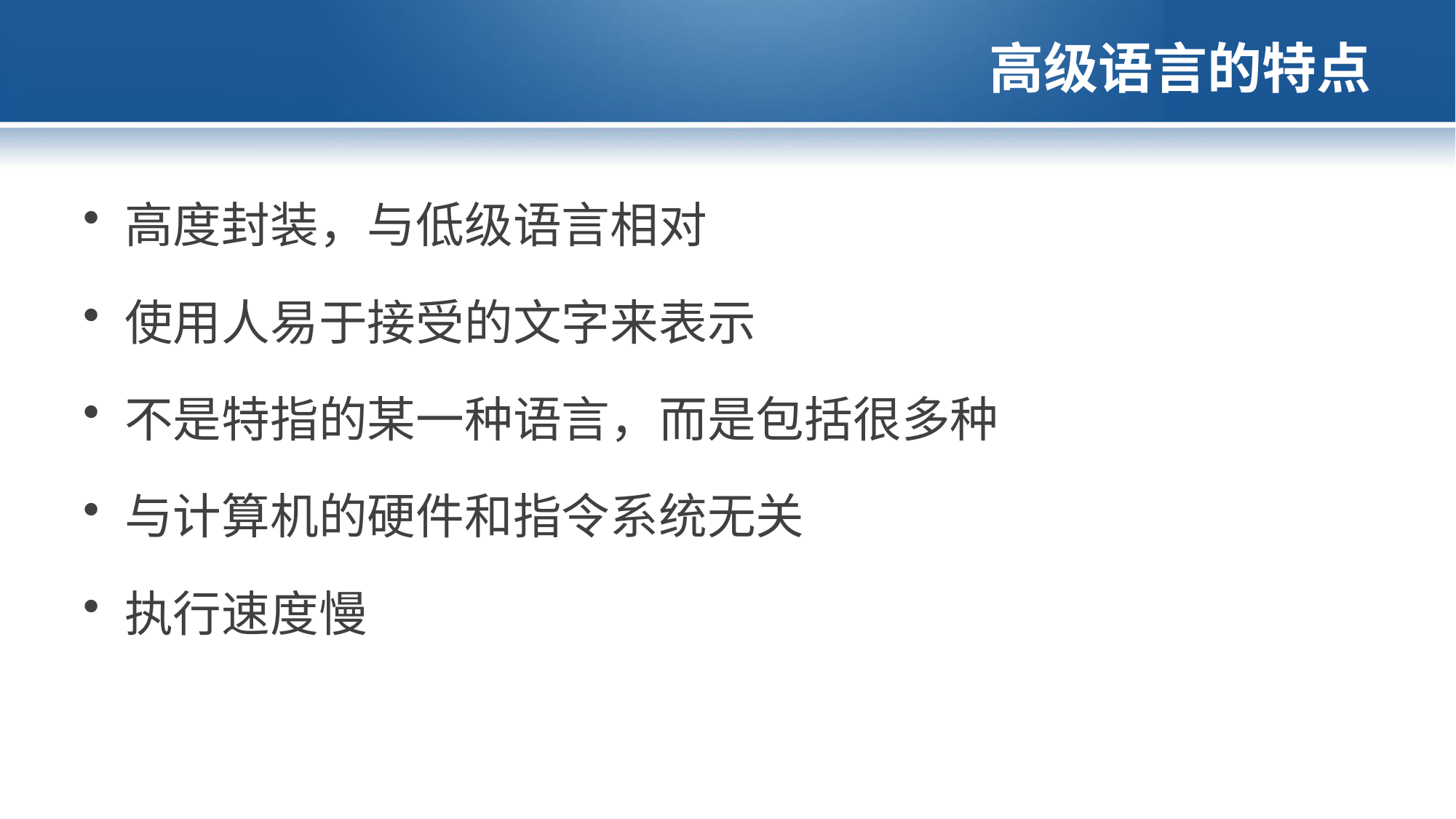

# 高级语言的特点
高度封装，与低级语言相对
使用人易于接受的文字来表示
不是特指的某一种语言，而是包括很多种
与计算机的硬件和指令系统无关
执行速度慢